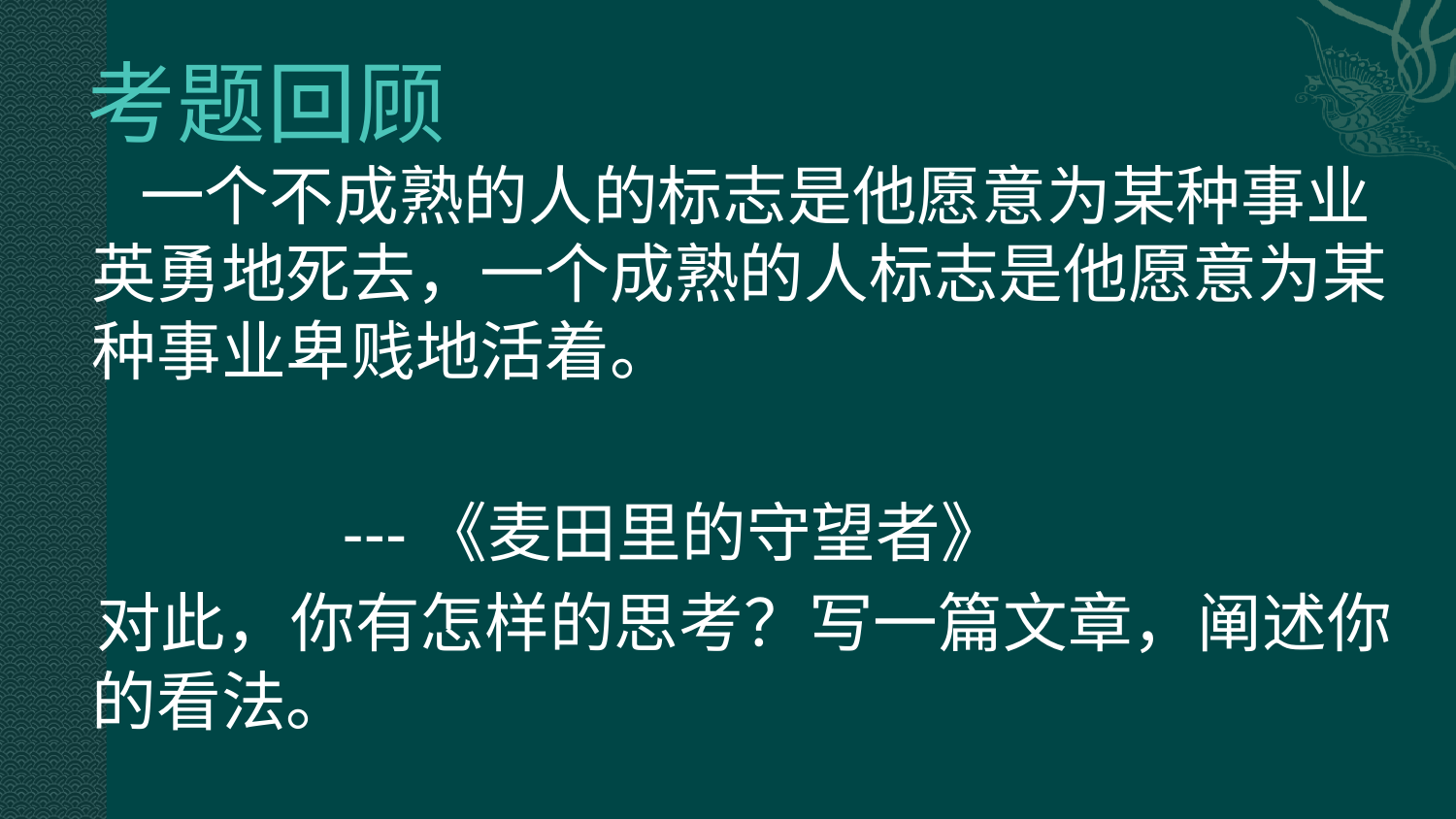

# 考题回顾
      一个不成熟的人的标志是他愿意为某种事业英勇地死去，一个成熟的人标志是他愿意为某种事业卑贱地活着。

                 ---《麦田里的守望者》
   对此，你有怎样的思考？写一篇文章，阐述你的看法。